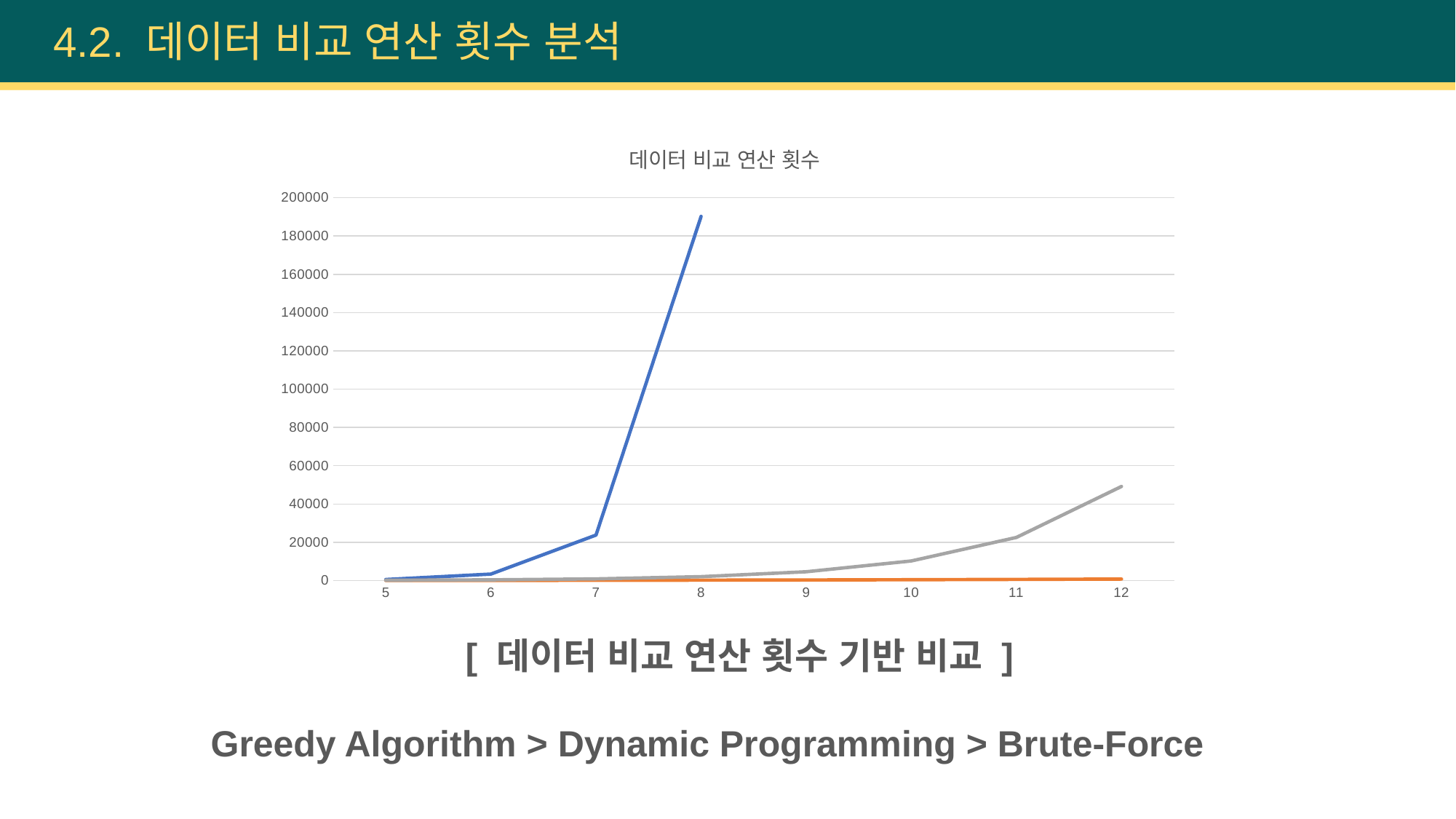

4.2. 데이터 비교 연산 횟수 분석

[unsupported chart]

[ 데이터 비교 연산 횟수 기반 비교 ]

Greedy Algorithm > Dynamic Programming > Brute-Force